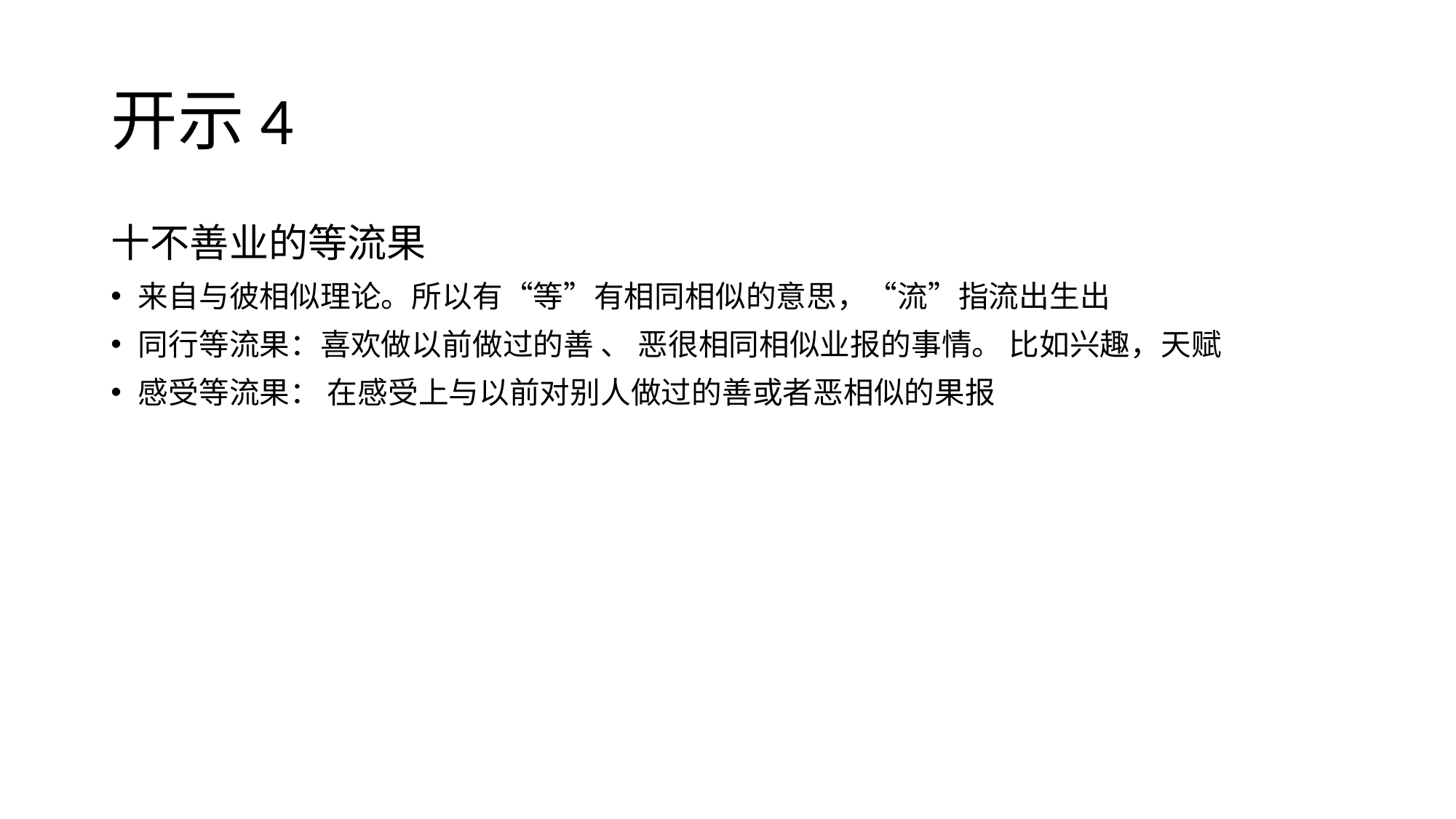

# 开示4
十不善业的等流果
来自与彼相似理论。所以有“等”有相同相似的意思，“流”指流出生出
同行等流果：喜欢做以前做过的善 、 恶很相同相似业报的事情。 比如兴趣，天赋
感受等流果： 在感受上与以前对别人做过的善或者恶相似的果报